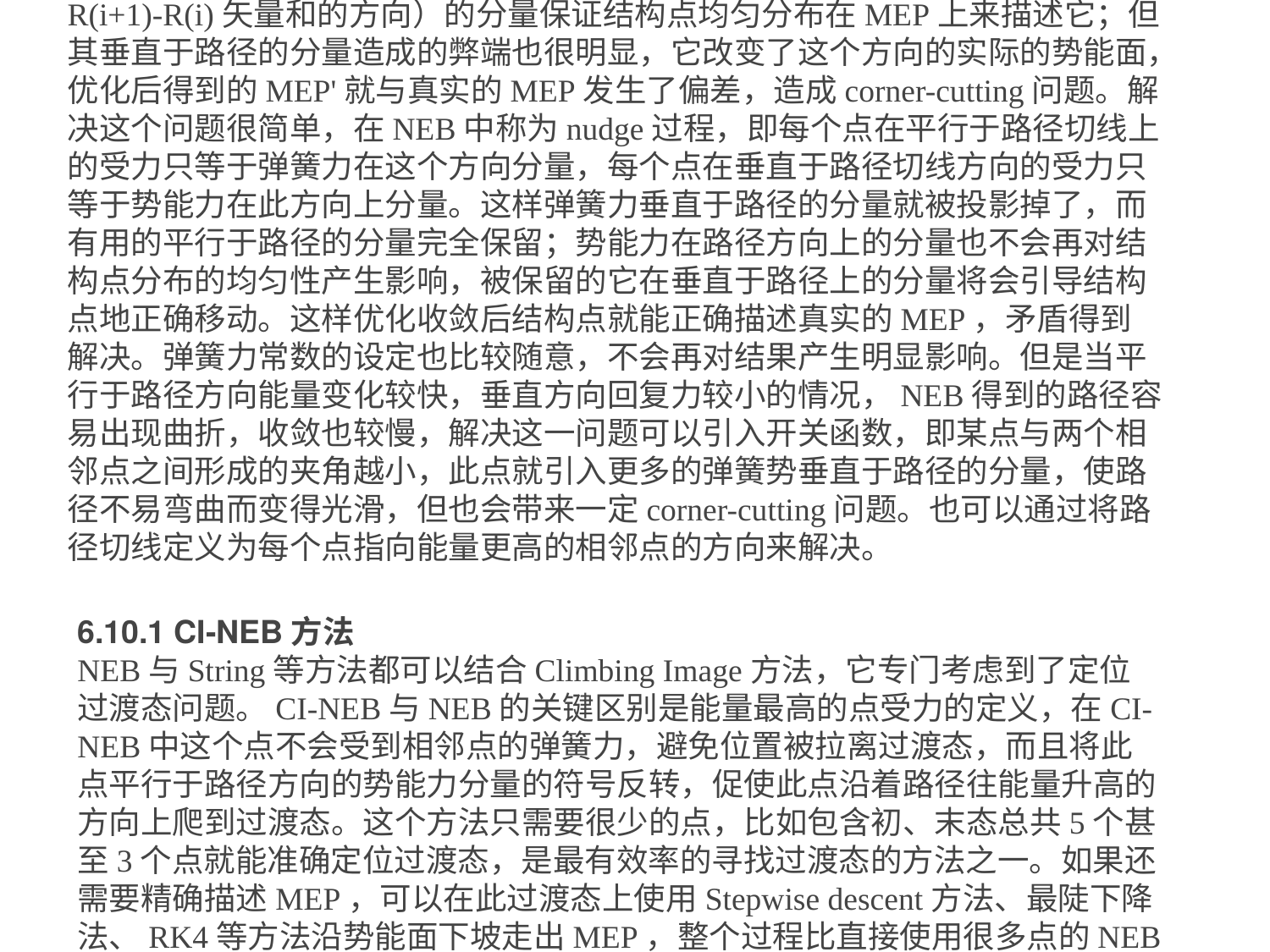

6.6 NEB方法 (Nudged Elastic Band)
NEB方法集合了LUP与PEB方法的优点，其函数形式基于PEB。从PEB方法的讨论可以看出，弹簧势是必须的，它平行于路径切线（R(i)-R(i-1)与R(i+1)-R(i)矢量和的方向）的分量保证结构点均匀分布在MEP上来描述它；但其垂直于路径的分量造成的弊端也很明显，它改变了这个方向的实际的势能面，优化后得到的MEP'就与真实的MEP发生了偏差，造成corner-cutting问题。解决这个问题很简单，在NEB中称为nudge过程，即每个点在平行于路径切线上的受力只等于弹簧力在这个方向分量，每个点在垂直于路径切线方向的受力只等于势能力在此方向上分量。这样弹簧力垂直于路径的分量就被投影掉了，而有用的平行于路径的分量完全保留；势能力在路径方向上的分量也不会再对结构点分布的均匀性产生影响，被保留的它在垂直于路径上的分量将会引导结构点地正确移动。这样优化收敛后结构点就能正确描述真实的MEP，矛盾得到解决。弹簧力常数的设定也比较随意，不会再对结果产生明显影响。但是当平行于路径方向能量变化较快，垂直方向回复力较小的情况，NEB得到的路径容易出现曲折，收敛也较慢，解决这一问题可以引入开关函数，即某点与两个相邻点之间形成的夹角越小，此点就引入更多的弹簧势垂直于路径的分量，使路径不易弯曲而变得光滑，但也会带来一定corner-cutting问题。也可以通过将路径切线定义为每个点指向能量更高的相邻点的方向来解决。
6.10.1 CI-NEB方法
NEB与String等方法都可以结合Climbing Image方法，它专门考虑到了定位过渡态问题。CI-NEB与NEB的关键区别是能量最高的点受力的定义，在CI-NEB中这个点不会受到相邻点的弹簧力，避免位置被拉离过渡态，而且将此点平行于路径方向的势能力分量的符号反转，促使此点沿着路径往能量升高的方向上爬到过渡态。这个方法只需要很少的点，比如包含初、末态总共5个甚至3个点就能准确定位过渡态，是最有效率的寻找过渡态的方法之一。如果还需要精确描述MEP，可以在此过渡态上使用Stepwise descent方法、最陡下降法、RK4等方法沿势能面下坡走出MEP，整个过程比直接使用很多点的NEB方法能在更短时间内得到更准确的MEP。